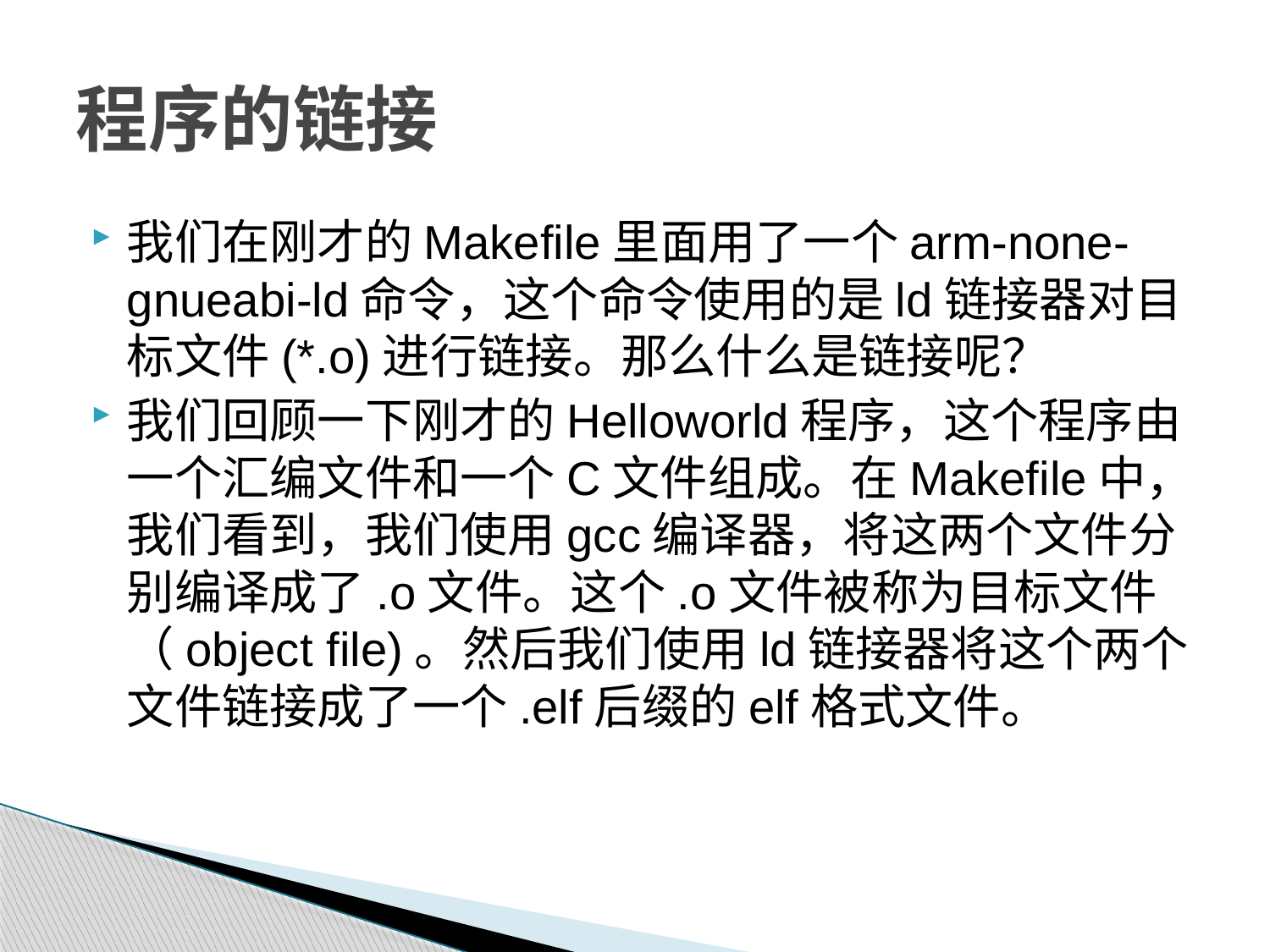

# 程序的链接
我们在刚才的Makefile里面用了一个arm-none-gnueabi-ld命令，这个命令使用的是ld链接器对目标文件(*.o)进行链接。那么什么是链接呢？
我们回顾一下刚才的Helloworld程序，这个程序由一个汇编文件和一个C文件组成。在Makefile中，我们看到，我们使用gcc编译器，将这两个文件分别编译成了.o文件。这个.o文件被称为目标文件（object file)。然后我们使用ld链接器将这个两个文件链接成了一个.elf后缀的elf格式文件。